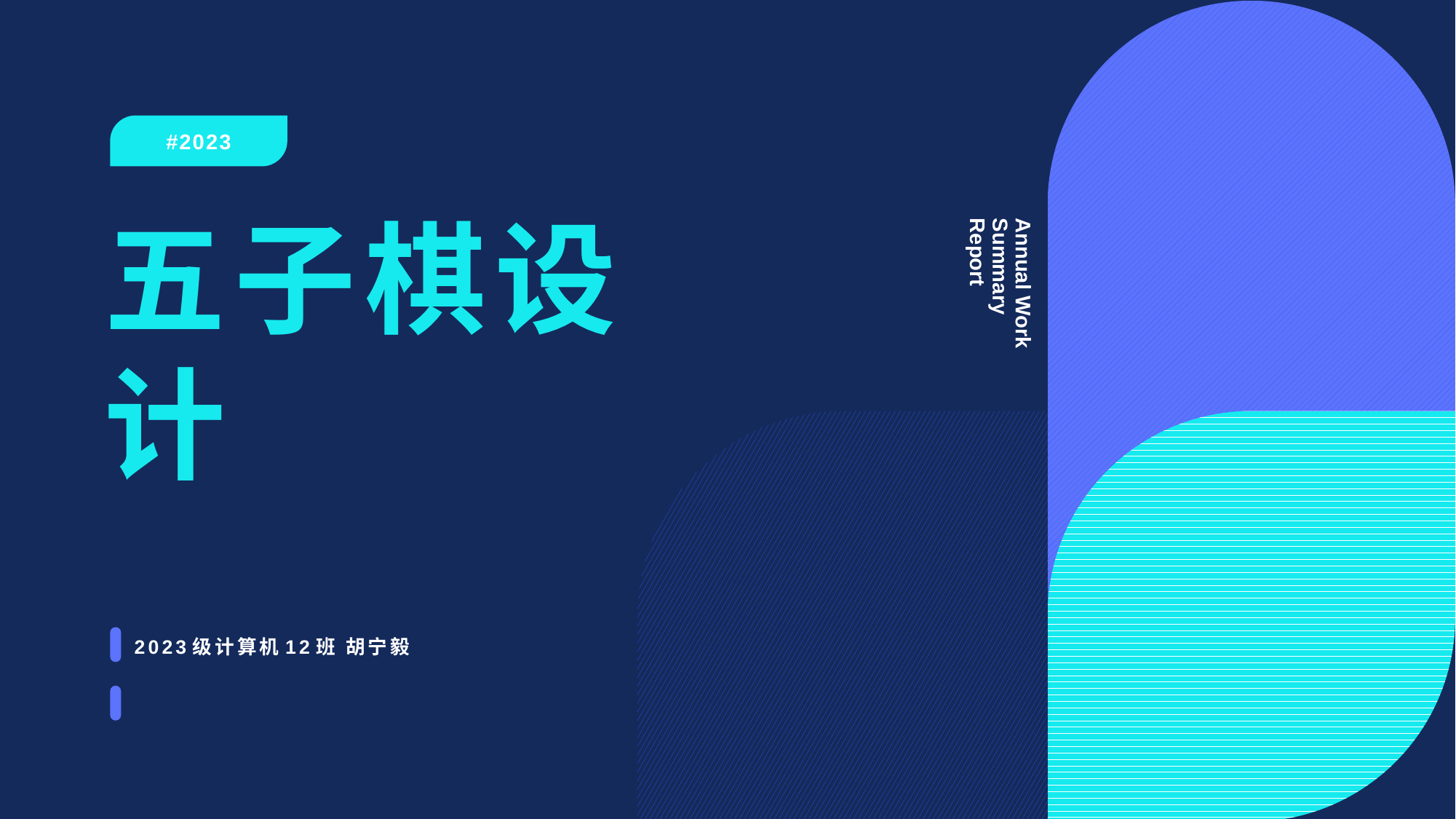

#2023
# 五子棋设计
Annual Work
Summary Report
2023级计算机12班 胡宁毅